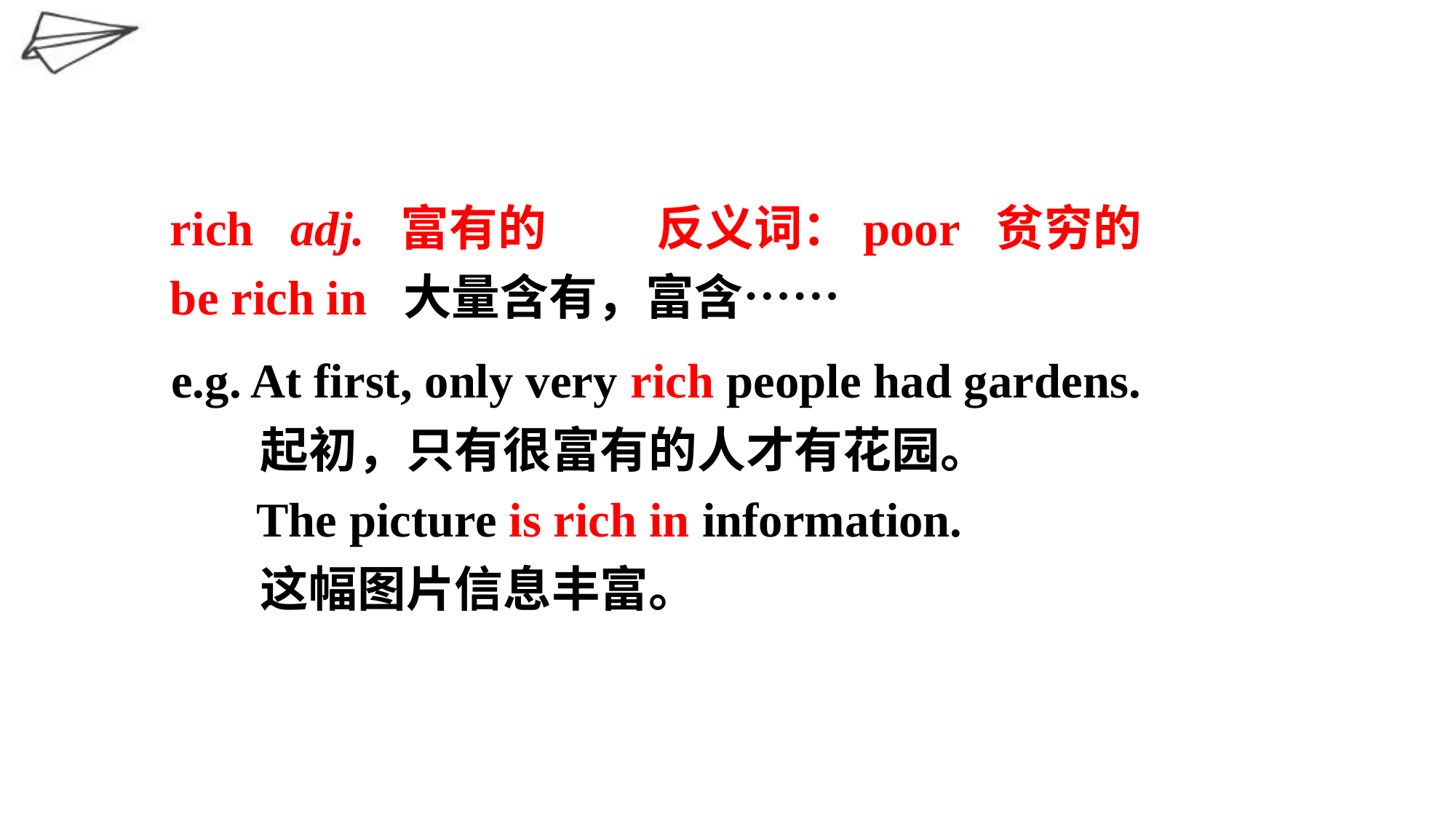

rich   adj.  富有的          反义词：poor  贫穷的
be rich in  大量含有，富含……
e.g. At first, only very rich people had gardens.
       起初，只有很富有的人才有花园。
       The picture is rich in information.
       这幅图片信息丰富。